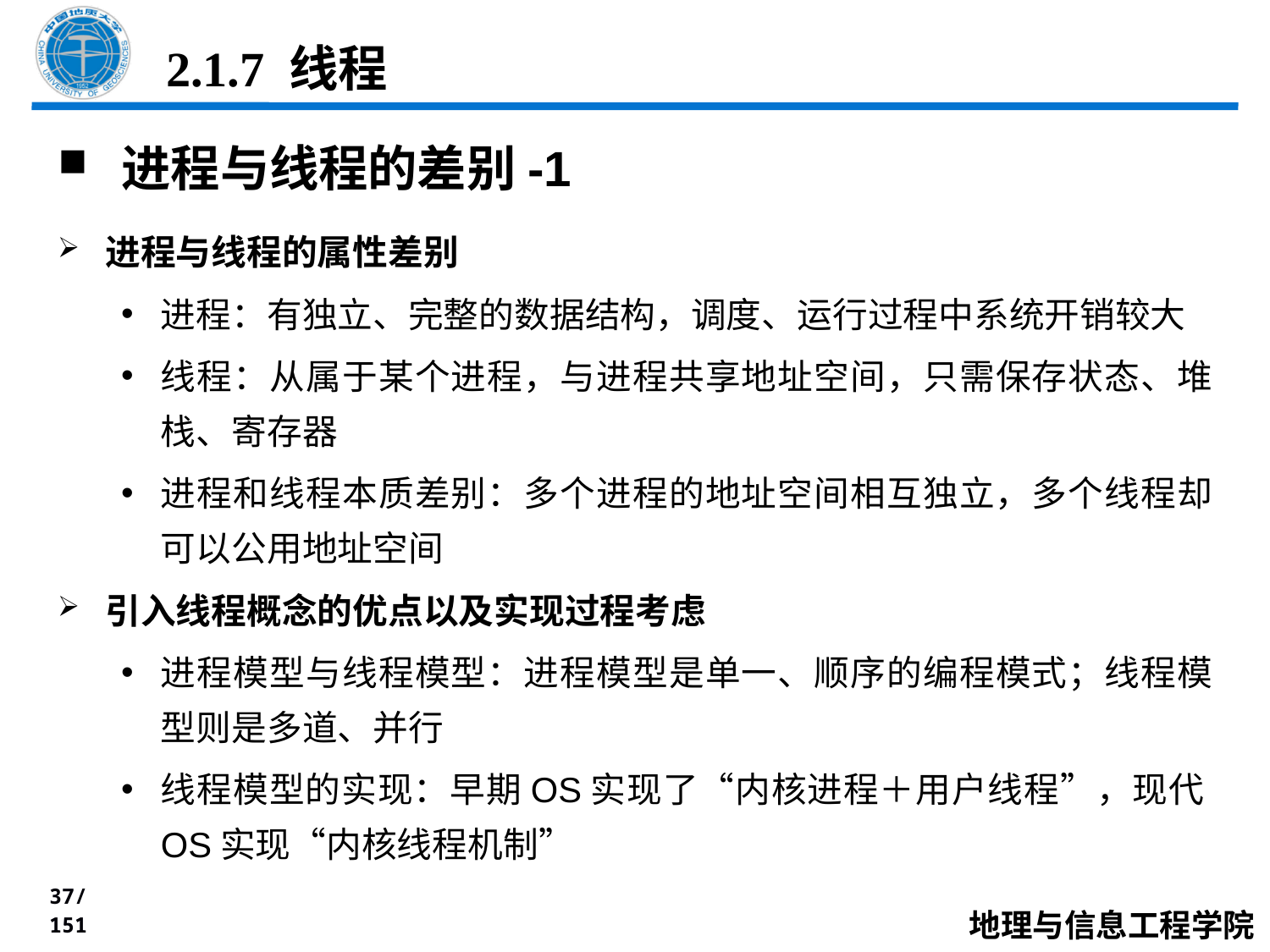

2.1.7 线程
进程与线程的差别-1
进程与线程的属性差别
进程：有独立、完整的数据结构，调度、运行过程中系统开销较大
线程：从属于某个进程，与进程共享地址空间，只需保存状态、堆栈、寄存器
进程和线程本质差别：多个进程的地址空间相互独立，多个线程却可以公用地址空间
引入线程概念的优点以及实现过程考虑
进程模型与线程模型：进程模型是单一、顺序的编程模式；线程模型则是多道、并行
线程模型的实现：早期OS实现了“内核进程＋用户线程”，现代OS实现“内核线程机制”